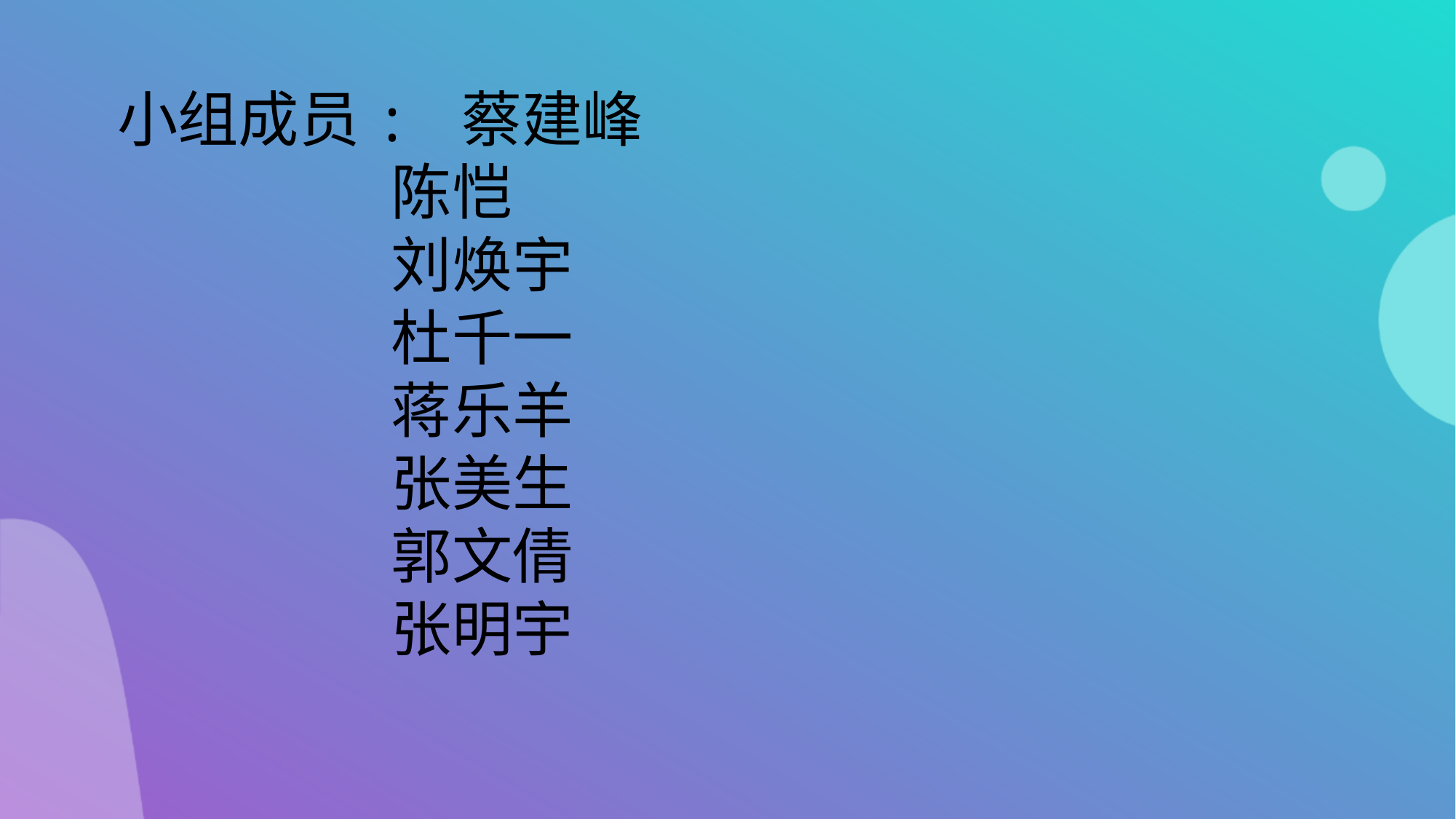

小组成员: 蔡建峰
	       陈恺
	       刘焕宇
	       杜千一
	       蒋乐羊
	       张美生
	       郭文倩
	       张明宇